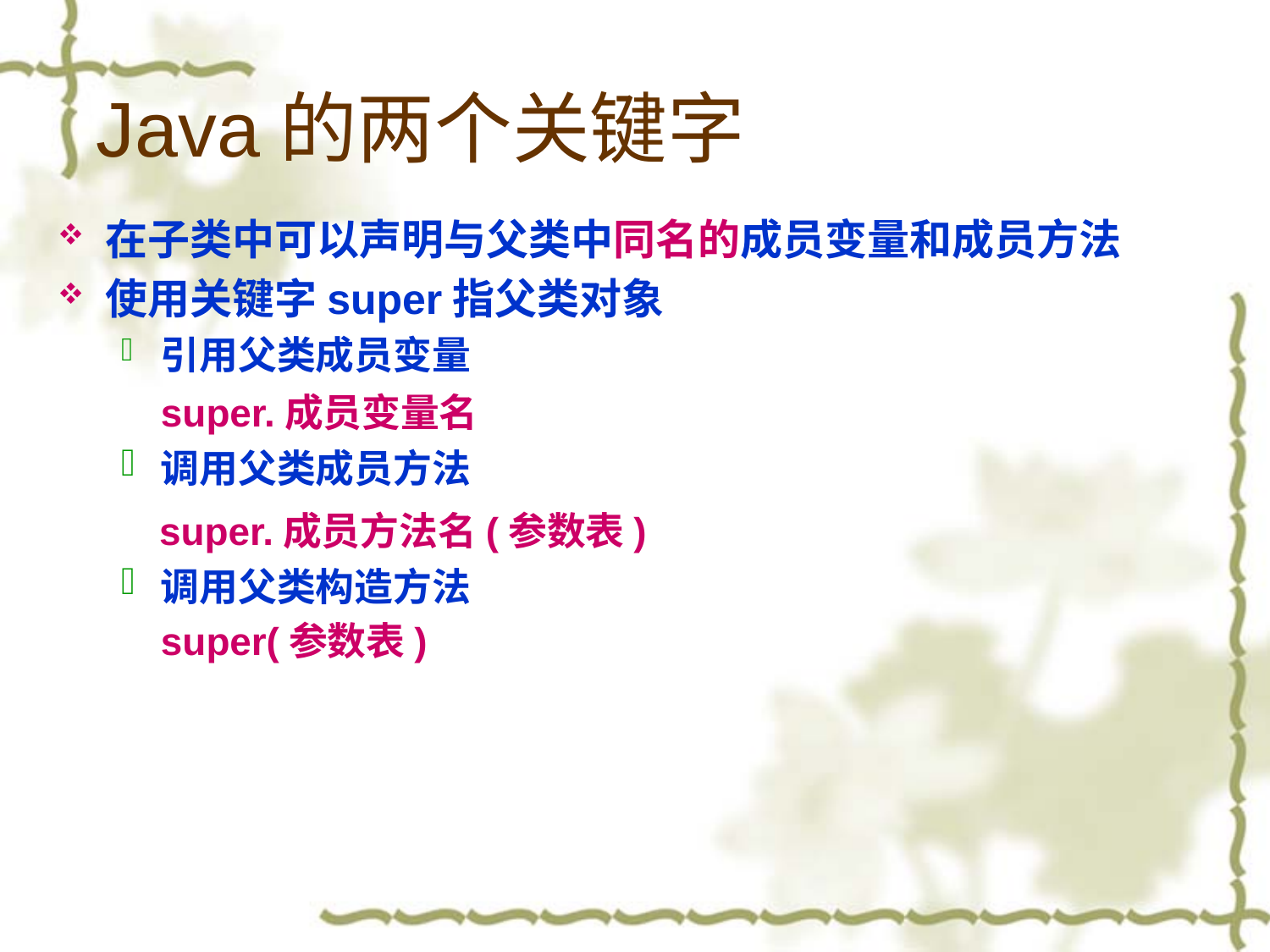

# Java的两个关键字
在子类中可以声明与父类中同名的成员变量和成员方法
使用关键字super指父类对象
引用父类成员变量
	super.成员变量名
调用父类成员方法
   super.成员方法名(参数表)
调用父类构造方法
	super(参数表)